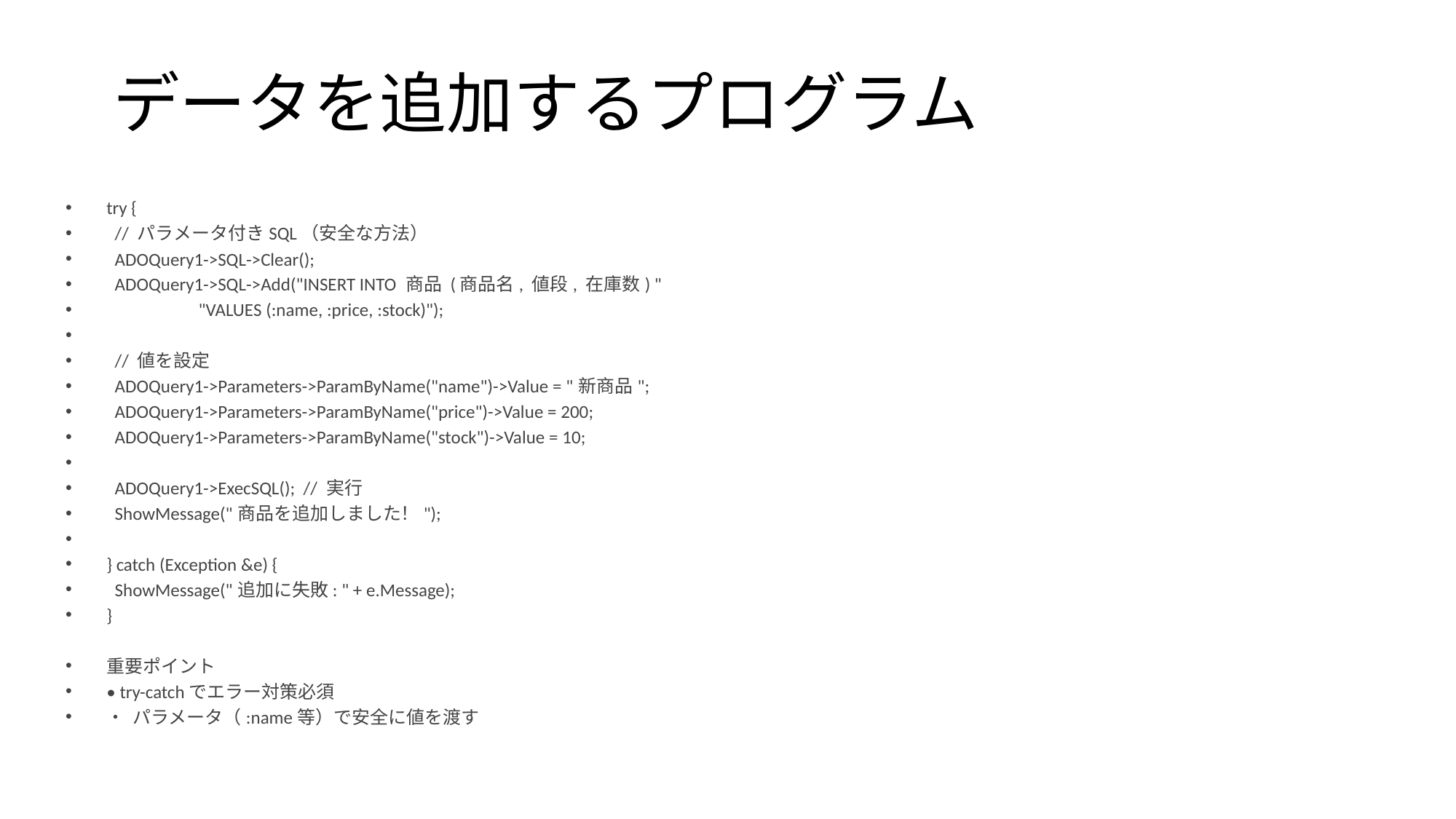

# データを追加するプログラム
try {
  // パラメータ付きSQL（安全な方法）
  ADOQuery1->SQL->Clear();
  ADOQuery1->SQL->Add("INSERT INTO 商品 (商品名, 値段, 在庫数) "
                      "VALUES (:name, :price, :stock)");

  // 値を設定
  ADOQuery1->Parameters->ParamByName("name")->Value = "新商品";
  ADOQuery1->Parameters->ParamByName("price")->Value = 200;
  ADOQuery1->Parameters->ParamByName("stock")->Value = 10;

  ADOQuery1->ExecSQL();  // 実行
  ShowMessage("商品を追加しました！");

} catch (Exception &e) {
  ShowMessage("追加に失敗: " + e.Message);
}

重要ポイント
• try-catchでエラー対策必須
• パラメータ（:name等）で安全に値を渡す